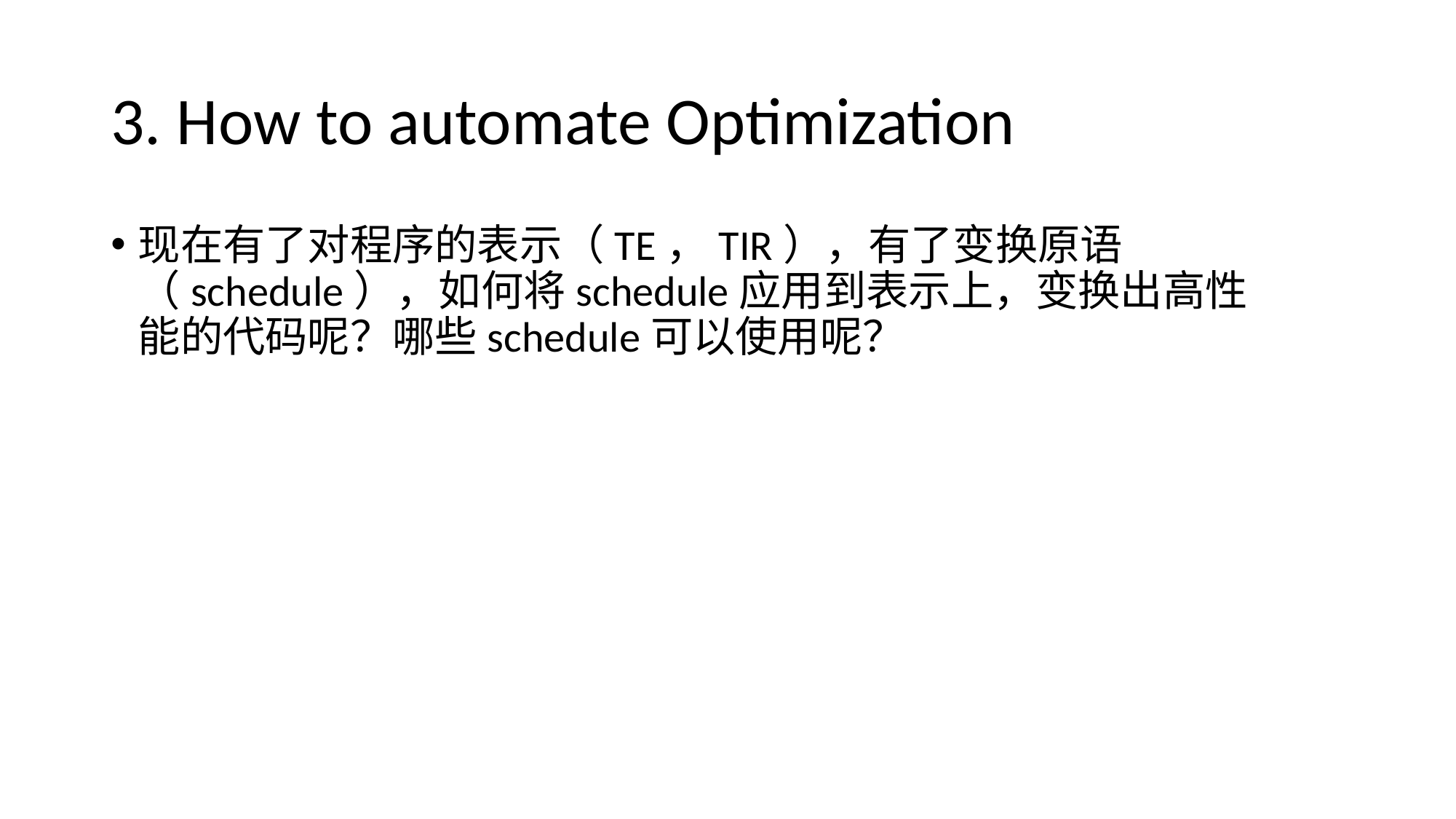

# 3. How to automate Optimization
现在有了对程序的表示（TE，TIR），有了变换原语（schedule），如何将schedule应用到表示上，变换出高性能的代码呢？哪些schedule可以使用呢？